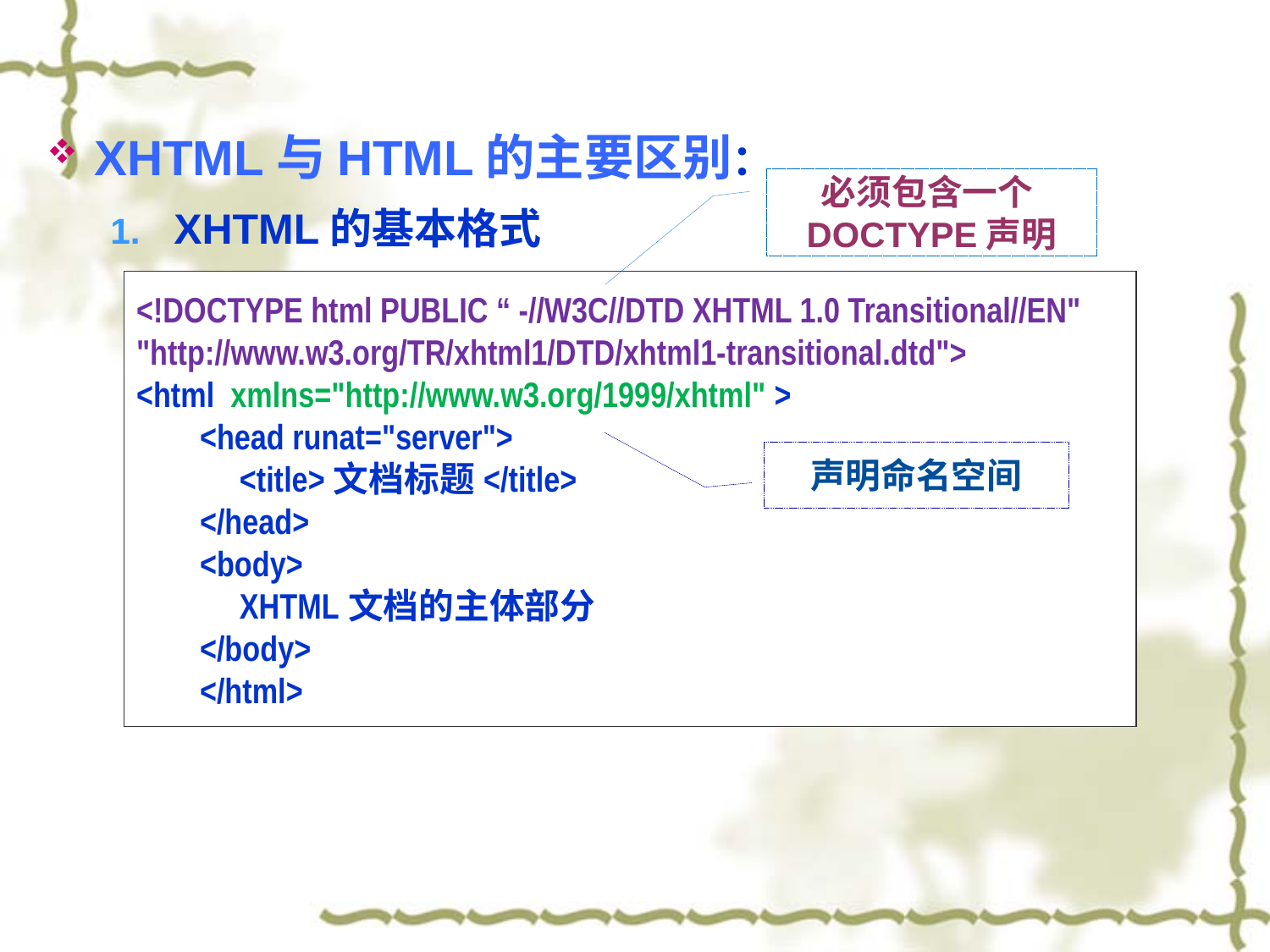

XHTML与HTML的主要区别：
XHTML的基本格式
必须包含一个DOCTYPE声明
<!DOCTYPE html PUBLIC “ -//W3C//DTD XHTML 1.0 Transitional//EN"
"http://www.w3.org/TR/xhtml1/DTD/xhtml1-transitional.dtd">
<html  xmlns="http://www.w3.org/1999/xhtml" >
<head runat="server">
	<title>文档标题</title>
</head>
<body>
	XHTML文档的主体部分
</body>
</html>
声明命名空间